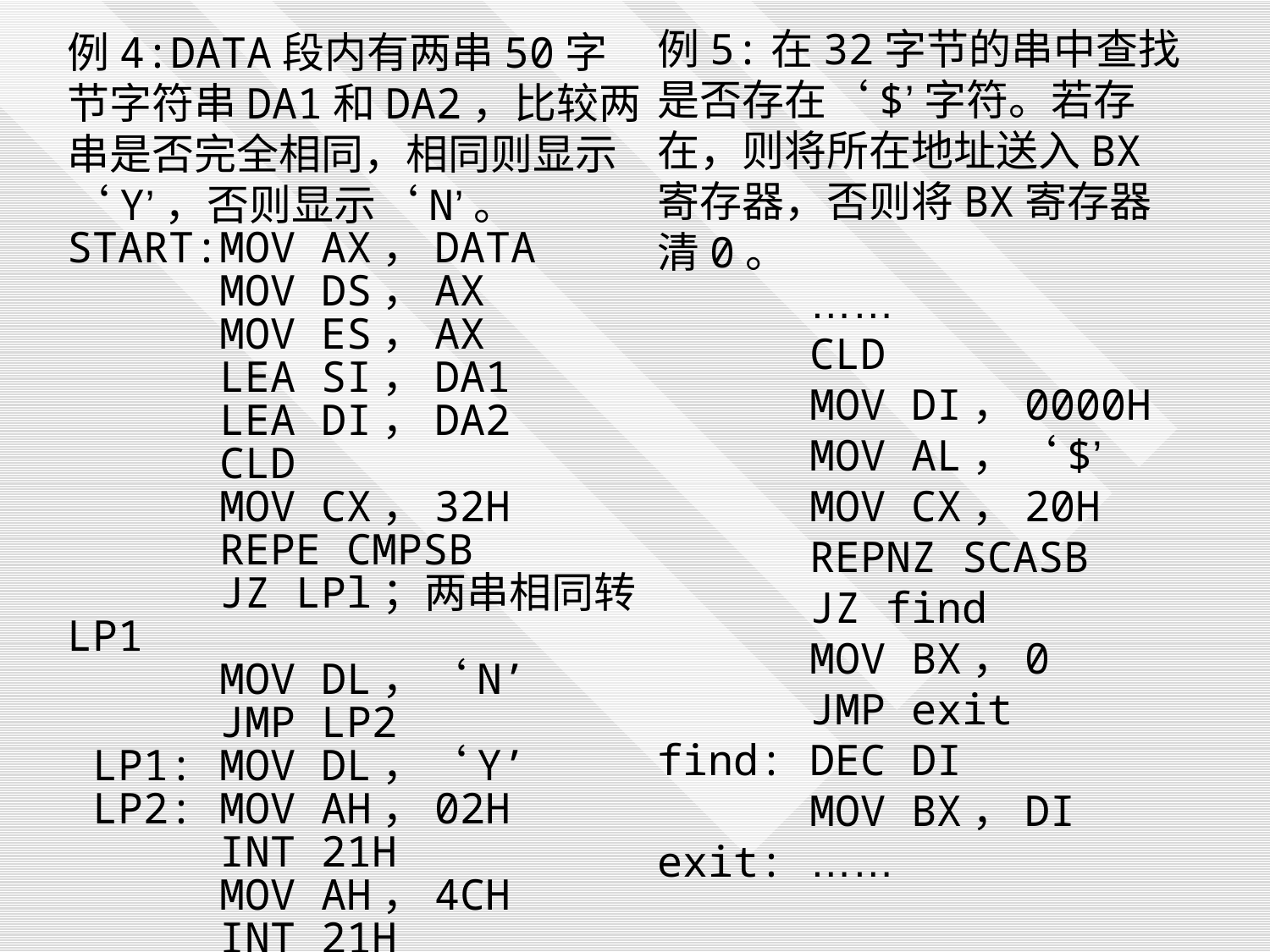

例5:在32字节的串中查找是否存在‘$’字符。若存在，则将所在地址送入BX寄存器，否则将BX寄存器清0。
      ……
      CLD
      MOV DI，0000H
      MOV AL，‘$’
      MOV CX，20H
      REPNZ SCASB
      JZ find
      MOV BX，0
      JMP exit
find: DEC DI
      MOV BX，DI
exit: ……
例4:DATA段内有两串50字节字符串DA1和DA2，比较两串是否完全相同，相同则显示‘Y’，否则显示‘N’。
START:MOV AX，DATA
      MOV DS，AX
      MOV ES，AX
      LEA SI，DA1
      LEA DI，DA2
      CLD
      MOV CX，32H
      REPE CMPSB
      JZ LPl；两串相同转LP1
      MOV DL，‘N’
      JMP LP2
 LP1: MOV DL，‘Y’
 LP2: MOV AH，02H
      INT 21H
      MOV AH，4CH
      INT 21H